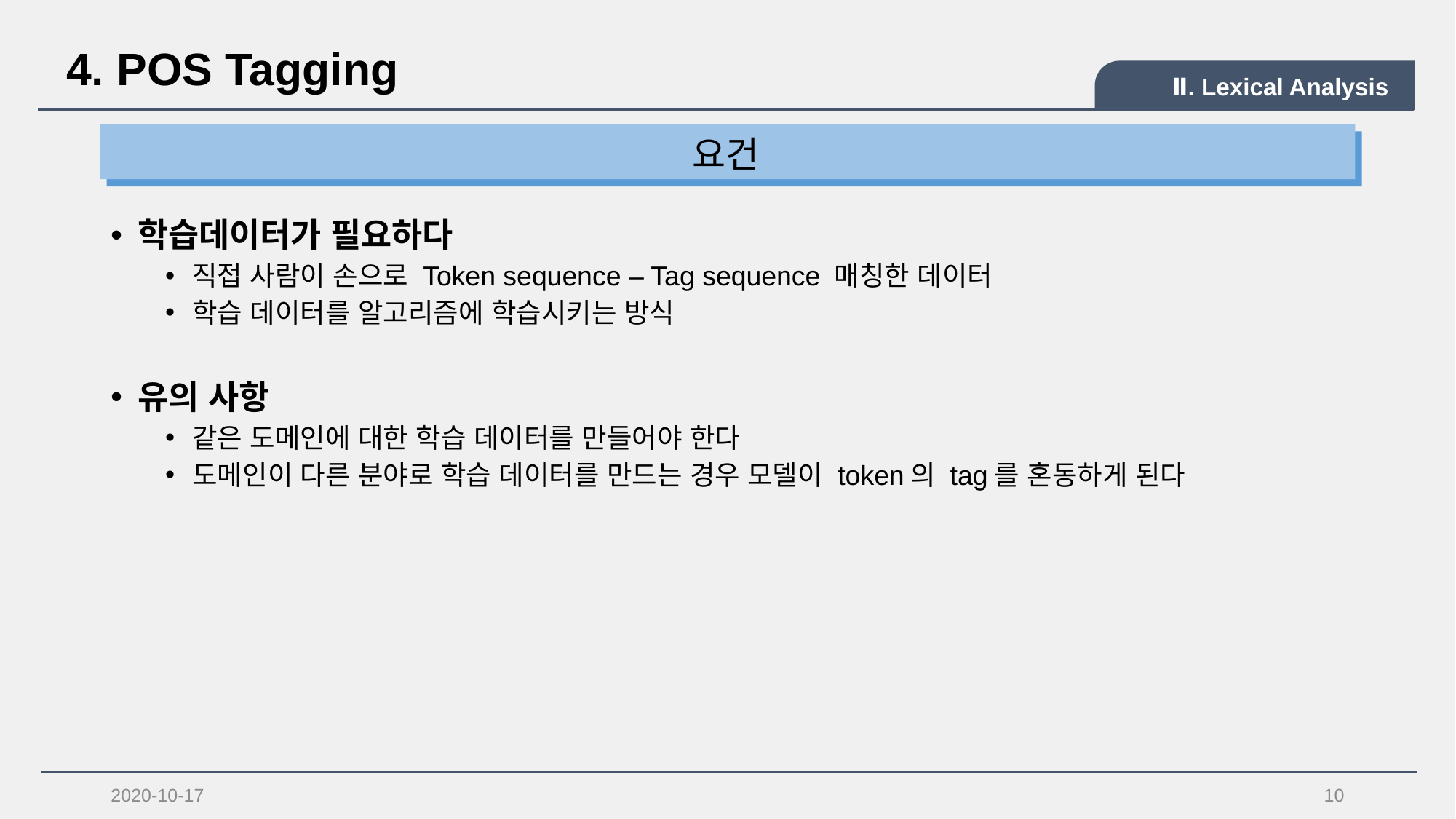

4. POS Tagging

Ⅱ. Lexical Analysis
요건

학습데이터가 필요하다
직접 사람이 손으로 Token sequence – Tag sequence 매칭한 데이터
학습 데이터를 알고리즘에 학습시키는 방식

유의 사항
같은 도메인에 대한 학습 데이터를 만들어야 한다
도메인이 다른 분야로 학습 데이터를 만드는 경우 모델이 token의 tag를 혼동하게 된다
2020-10-17
10